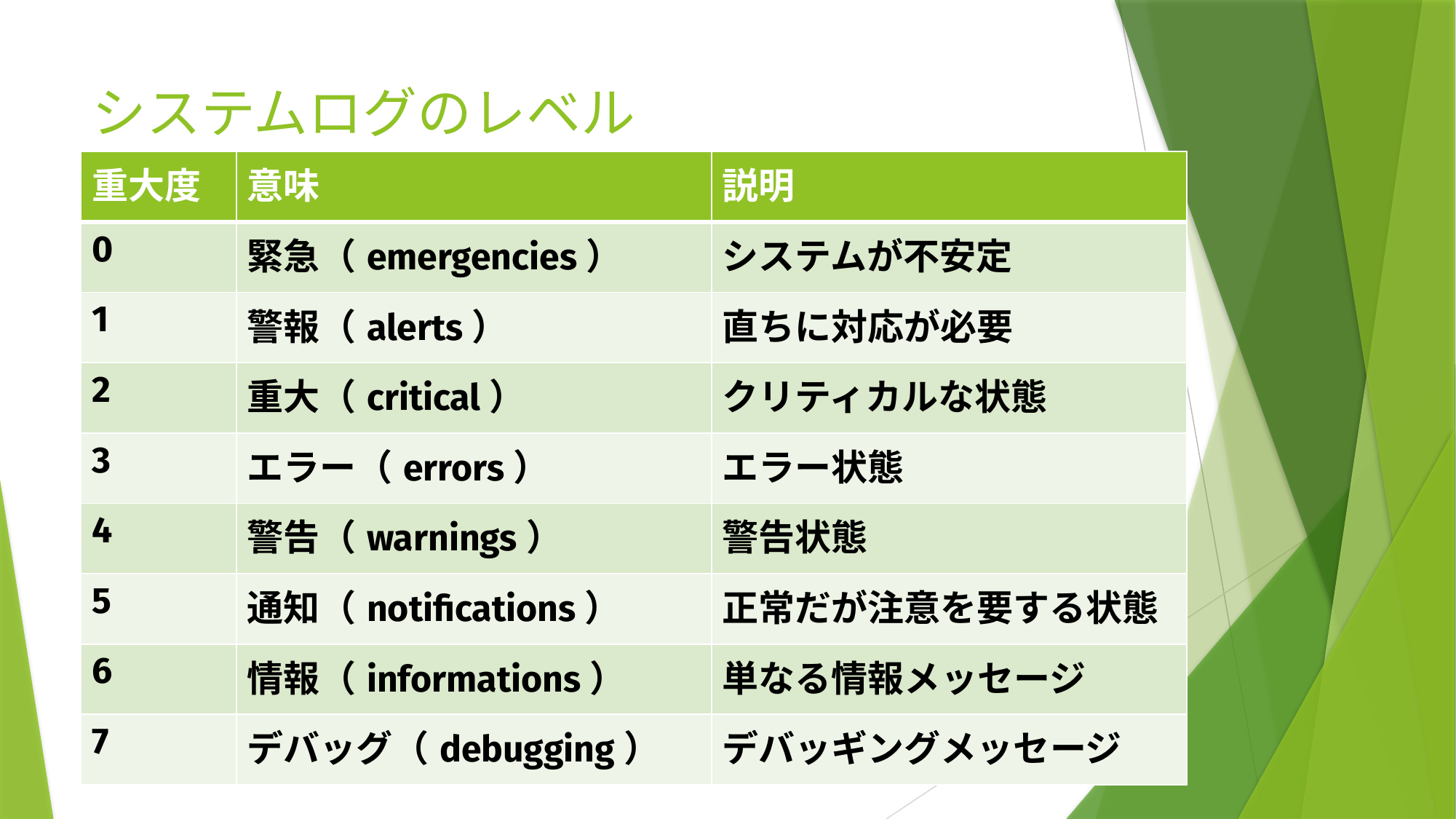

# システムログのレベル
| 重大度 | 意味 | 説明 |
| --- | --- | --- |
| 0 | 緊急（emergencies） | システムが不安定 |
| 1 | 警報（alerts） | 直ちに対応が必要 |
| 2 | 重大（critical） | クリティカルな状態 |
| 3 | エラー（errors） | エラー状態 |
| 4 | 警告（warnings） | 警告状態 |
| 5 | 通知（notifications） | 正常だが注意を要する状態 |
| 6 | 情報（informations） | 単なる情報メッセージ |
| 7 | デバッグ（debugging） | デバッギングメッセージ |